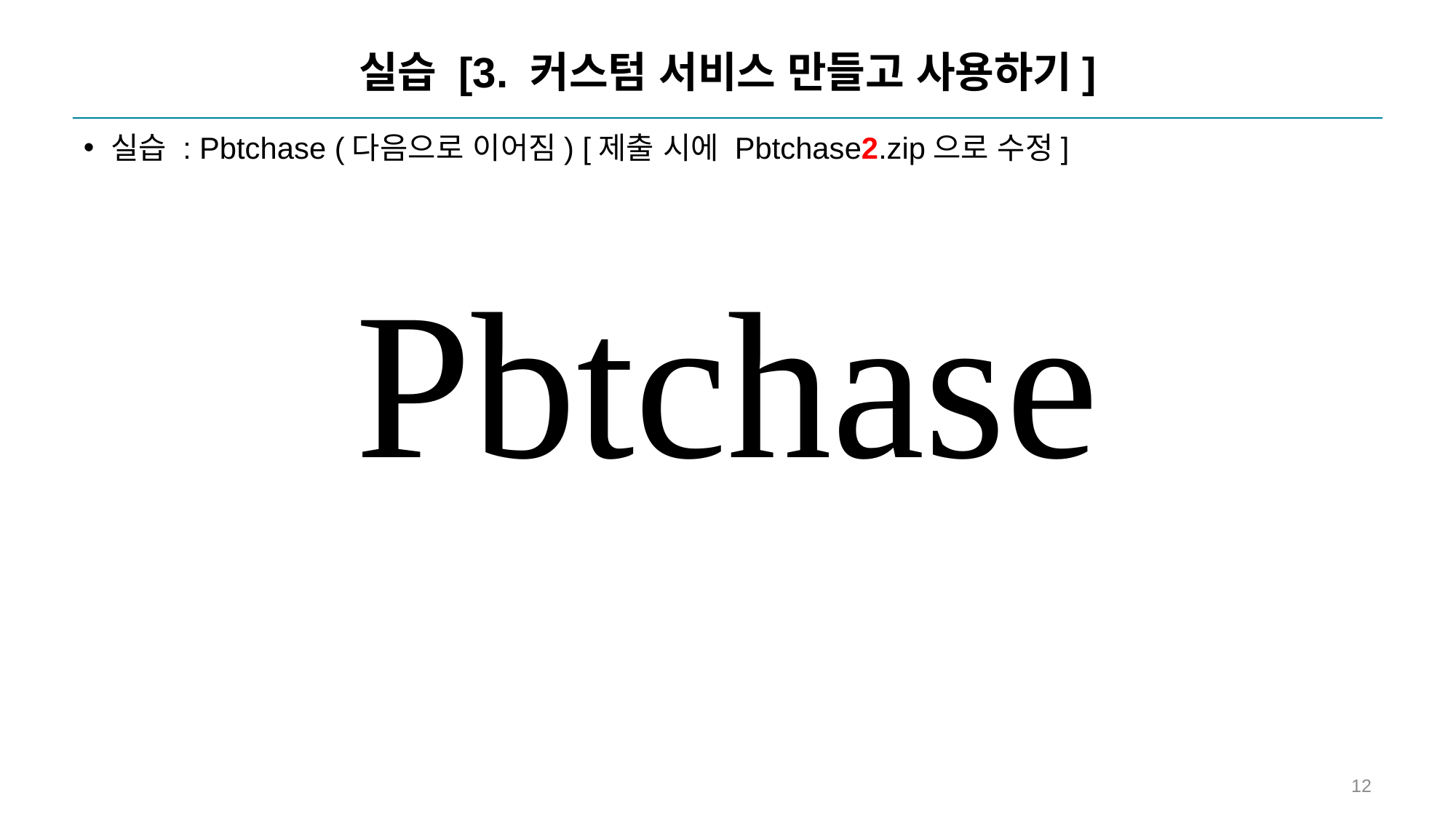

# 실습 [3. 커스텀 서비스 만들고 사용하기]
실습 : Pbtchase (다음으로 이어짐) [제출 시에 Pbtchase2.zip으로 수정]

Pbtchase
12